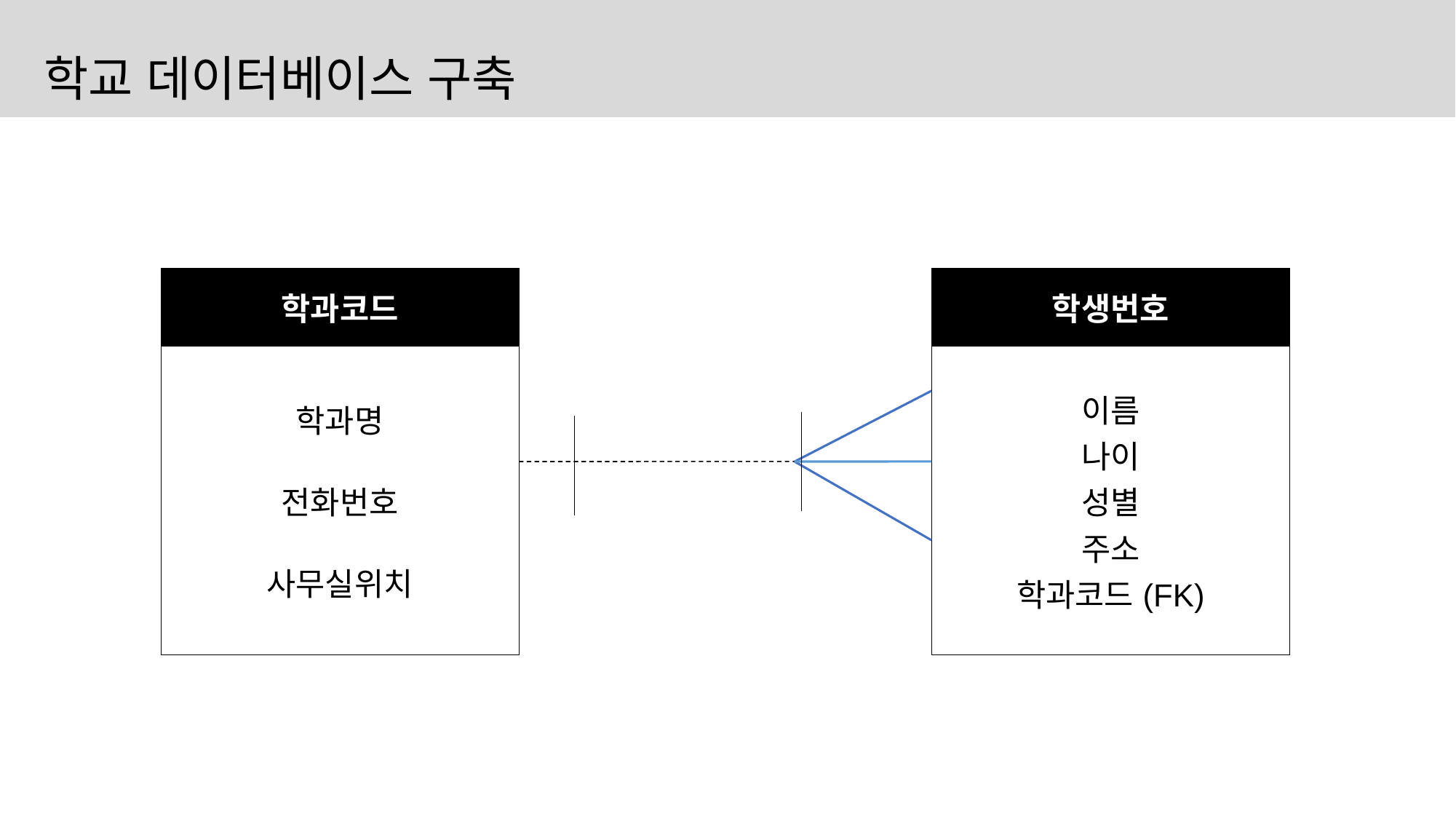

학교 데이터베이스 구축
| 학과코드 |
| --- |
| 학과명 전화번호 사무실위치 |
| 학생번호 |
| --- |
| 이름 나이 성별 주소 학과코드(FK) |